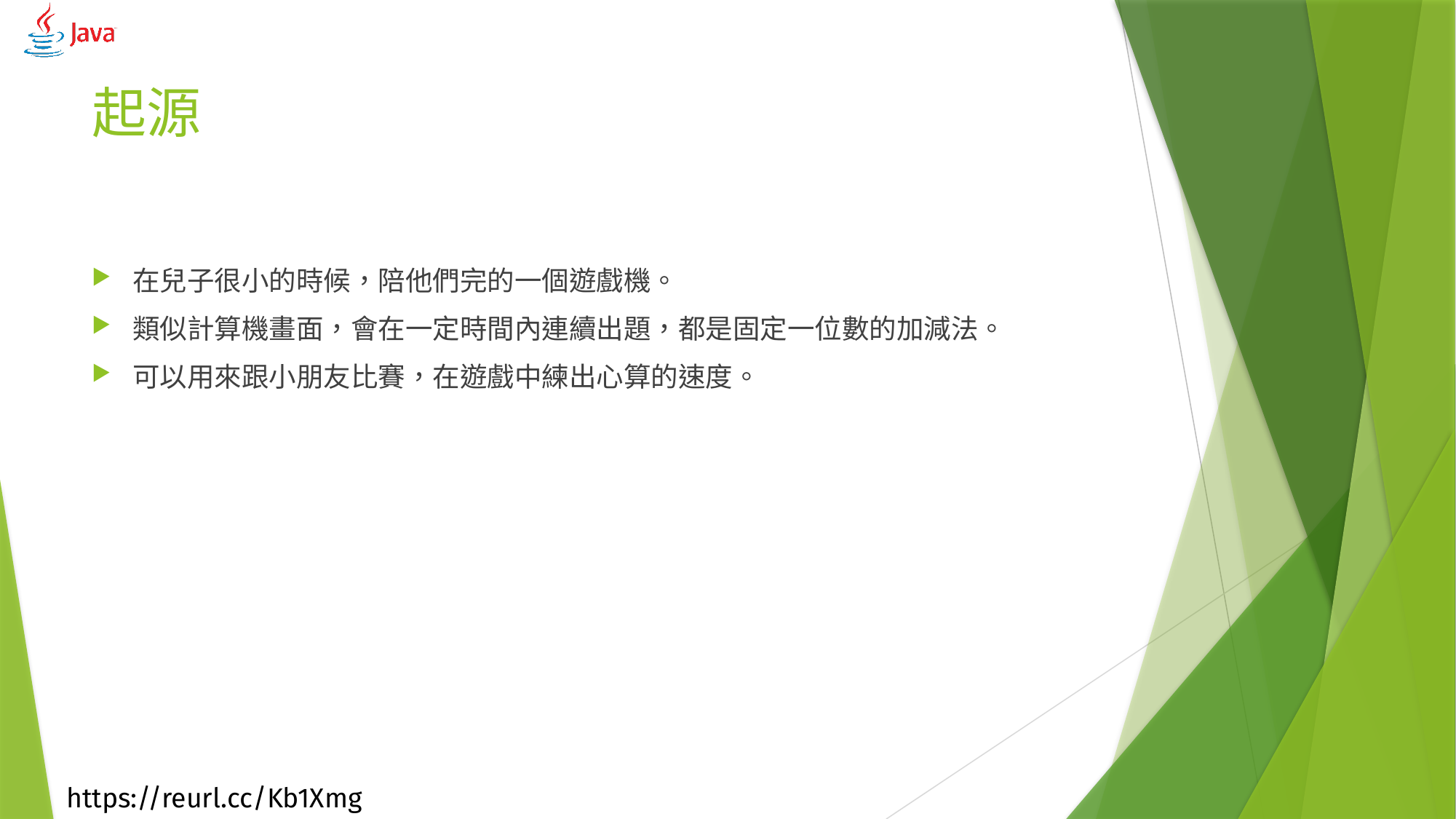

# 起源
在兒子很小的時候，陪他們完的一個遊戲機。
類似計算機畫面，會在一定時間內連續出題，都是固定一位數的加減法。
可以用來跟小朋友比賽，在遊戲中練出心算的速度。